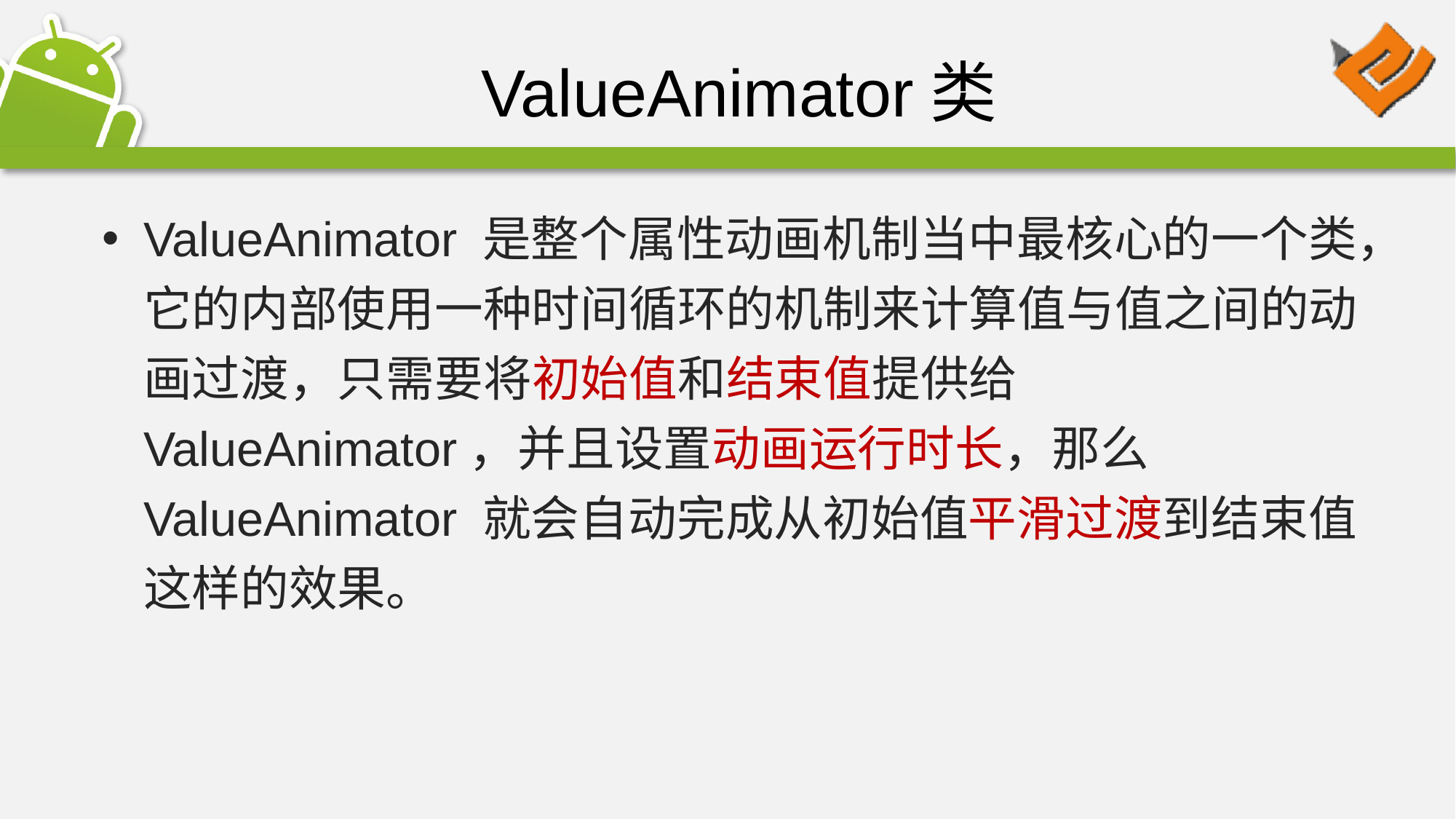

# ValueAnimator类
ValueAnimator 是整个属性动画机制当中最核心的一个类，它的内部使用一种时间循环的机制来计算值与值之间的动画过渡，只需要将初始值和结束值提供给 ValueAnimator，并且设置动画运行时长，那么 ValueAnimator 就会自动完成从初始值平滑过渡到结束值这样的效果。